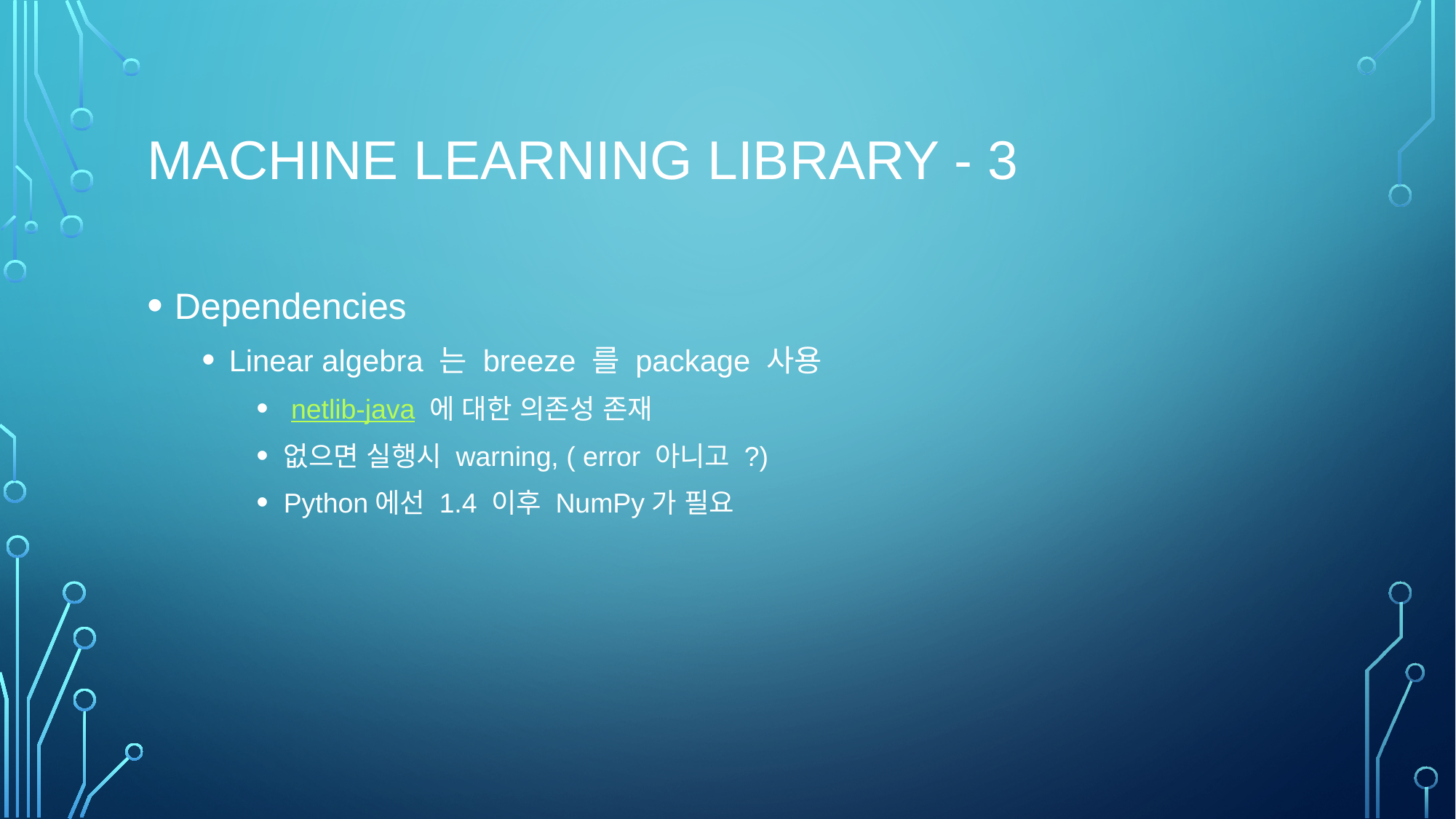

# Machine Learning library - 3
Dependencies
Linear algebra 는 breeze 를 package 사용
 netlib-java 에 대한 의존성 존재
없으면 실행시 warning, ( error 아니고 ?)
Python에선 1.4 이후 NumPy가 필요